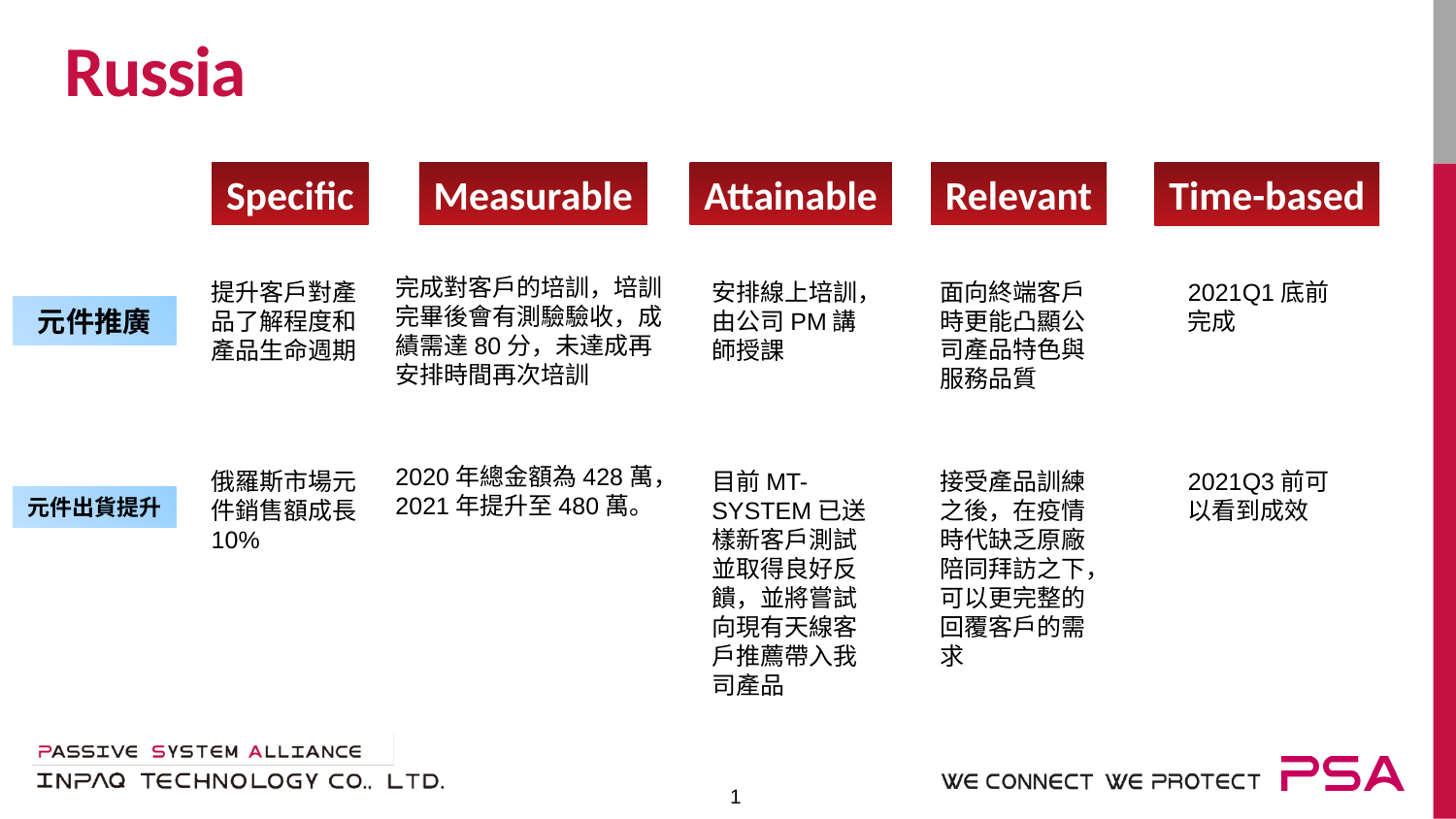

# Russia
Specific
Measurable
Attainable
Relevant
Time-based
完成對客戶的培訓，培訓完畢後會有測驗驗收，成績需達80分，未達成再安排時間再次培訓
2021Q1底前完成
提升客戶對產品了解程度和產品生命週期
安排線上培訓，由公司PM講師授課
面向終端客戶時更能凸顯公司產品特色與服務品質
元件推廣
2020年總金額為428萬，2021年提升至480萬。
2021Q3前可以看到成效
俄羅斯市場元件銷售額成長10%
目前MT-SYSTEM已送樣新客戶測試並取得良好反饋，並將嘗試向現有天線客戶推薦帶入我司產品
接受產品訓練之後，在疫情時代缺乏原廠陪同拜訪之下，可以更完整的回覆客戶的需求
元件出貨提升